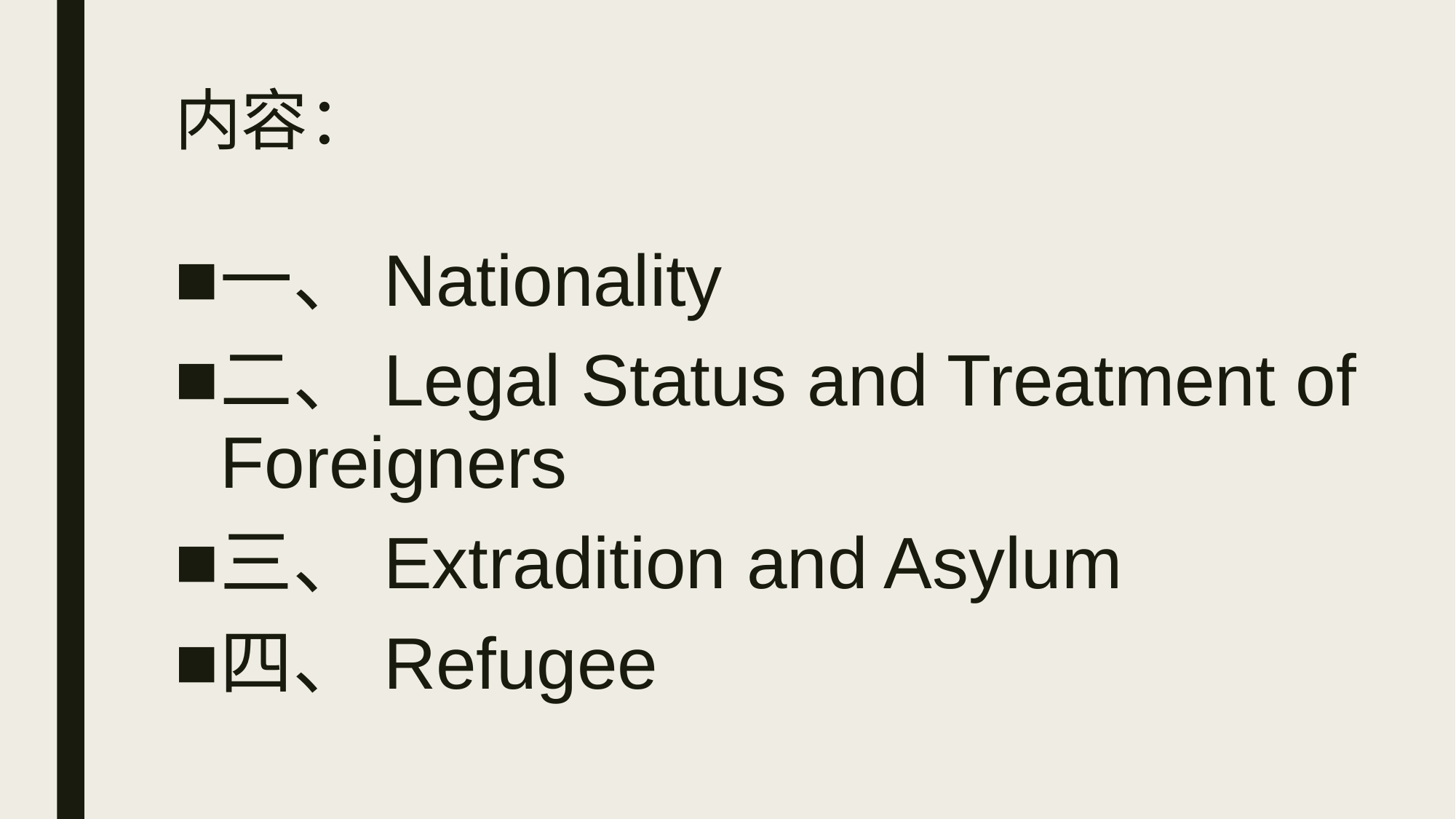

# 内容：
一、Nationality
二、Legal Status and Treatment of Foreigners
三、Extradition and Asylum
四、Refugee